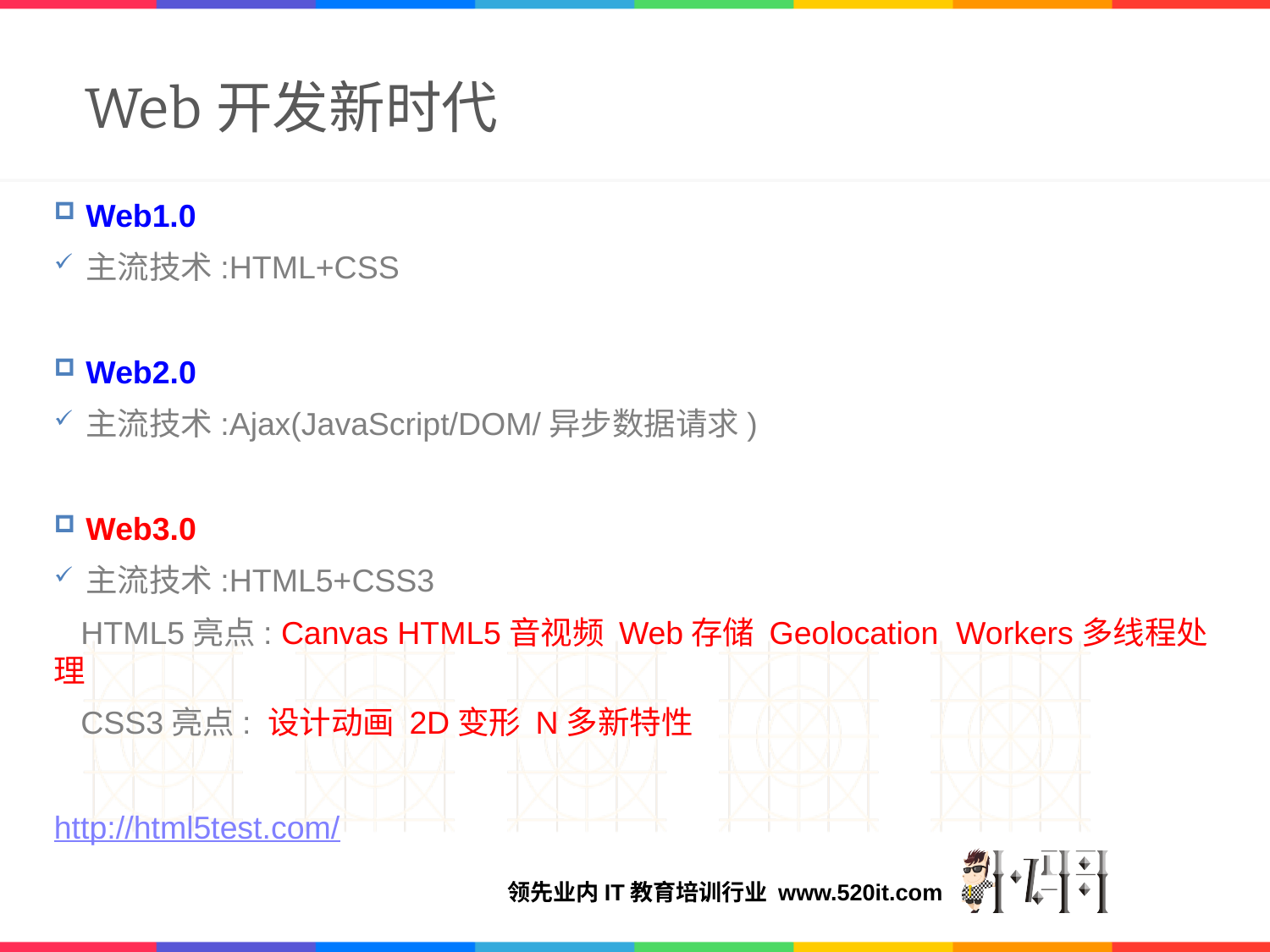

# Web开发新时代
Web1.0
主流技术:HTML+CSS

Web2.0
主流技术:Ajax(JavaScript/DOM/异步数据请求)

Web3.0
主流技术:HTML5+CSS3
   HTML5亮点: Canvas HTML5音视频 Web存储 Geolocation  Workers多线程处理
   CSS3亮点: 设计动画 2D变形 N多新特性

http://html5test.com/